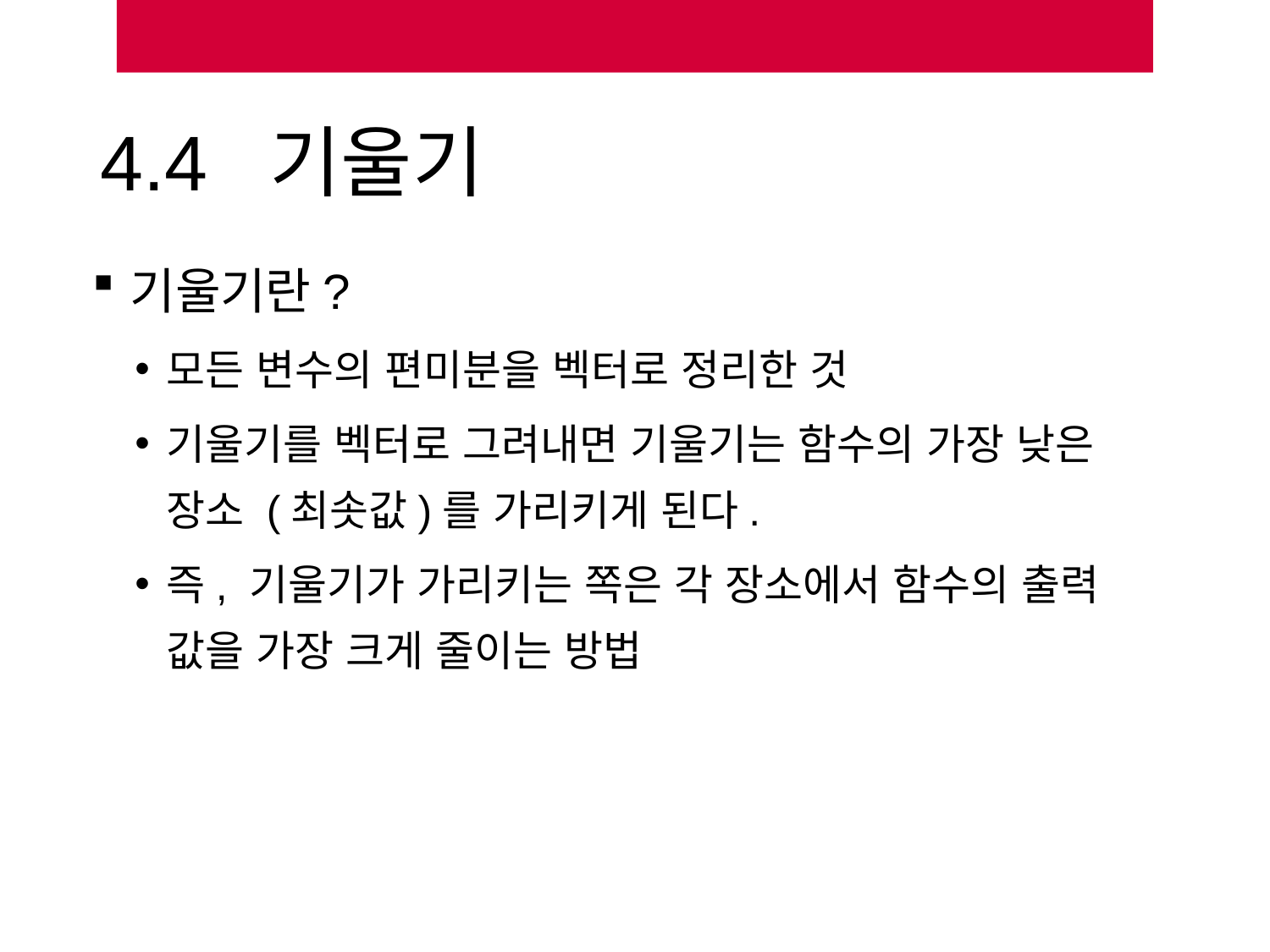

# 4.4  기울기
기울기란?
모든 변수의 편미분을 벡터로 정리한 것
기울기를 벡터로 그려내면 기울기는 함수의 가장 낮은 장소 (최솟값)를 가리키게 된다.
즉, 기울기가 가리키는 쪽은 각 장소에서 함수의 출력 값을 가장 크게 줄이는 방법